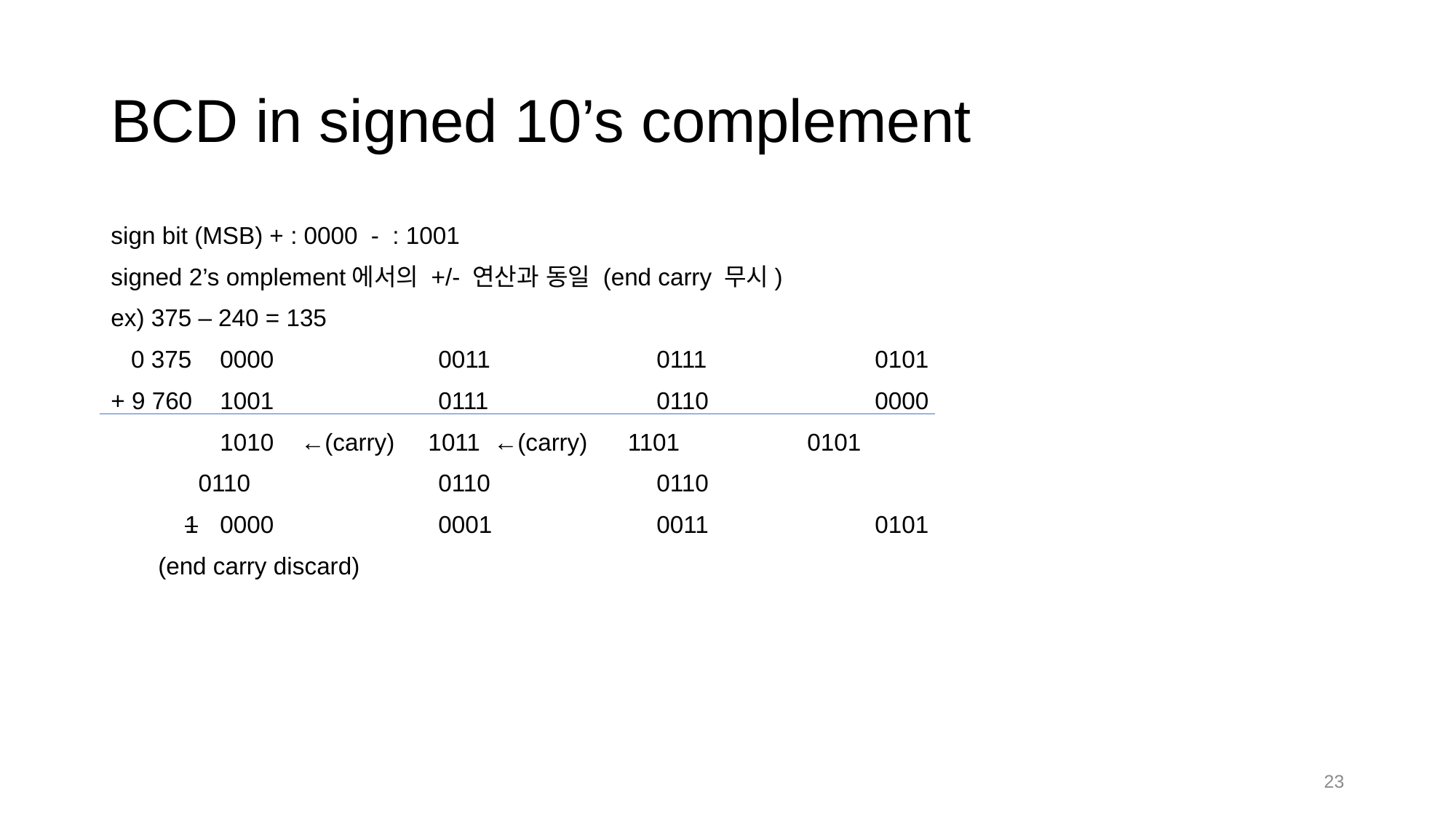

# BCD in signed 10’s complement
sign bit (MSB) + : 0000  -  : 1001
signed 2’s omplement에서의 +/- 연산과 동일 (end carry 무시)
ex) 375 – 240 = 135
   0 375	0000		0011		0111		0101
+ 9 760	1001		0111		0110		0000
	1010    ←(carry)     1011  ←(carry)      1101                   0101
             0110              	0110		0110
           1	0000		0001		0011		0101
       (end carry discard)
23